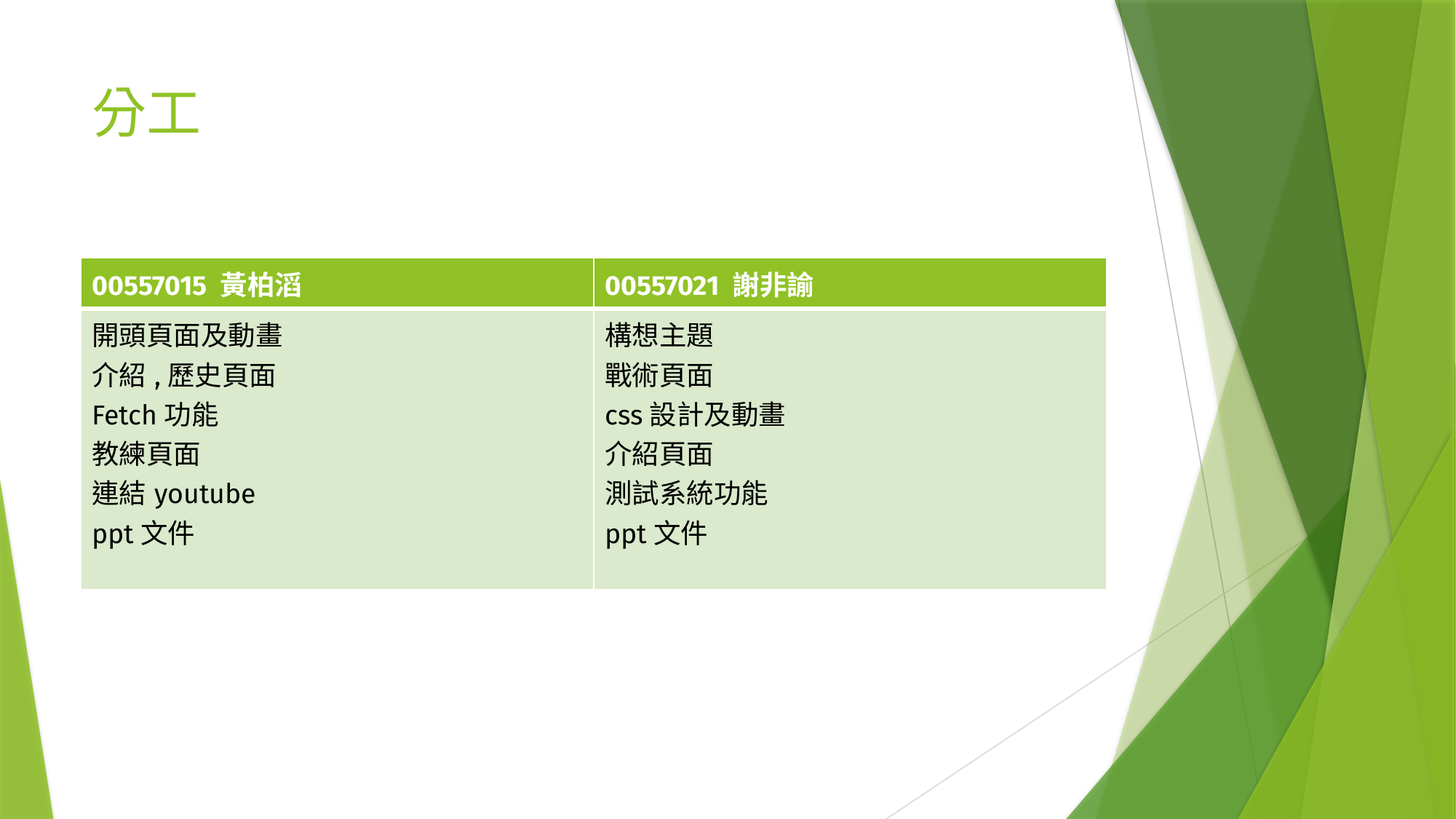

# 分工
| 00557015 黃柏滔 | 00557021 謝非諭 |
| --- | --- |
| 開頭頁面及動畫 介紹,歷史頁面 Fetch功能 教練頁面 連結youtube ppt文件 | 構想主題 戰術頁面 css設計及動畫 介紹頁面 測試系統功能 ppt文件 |